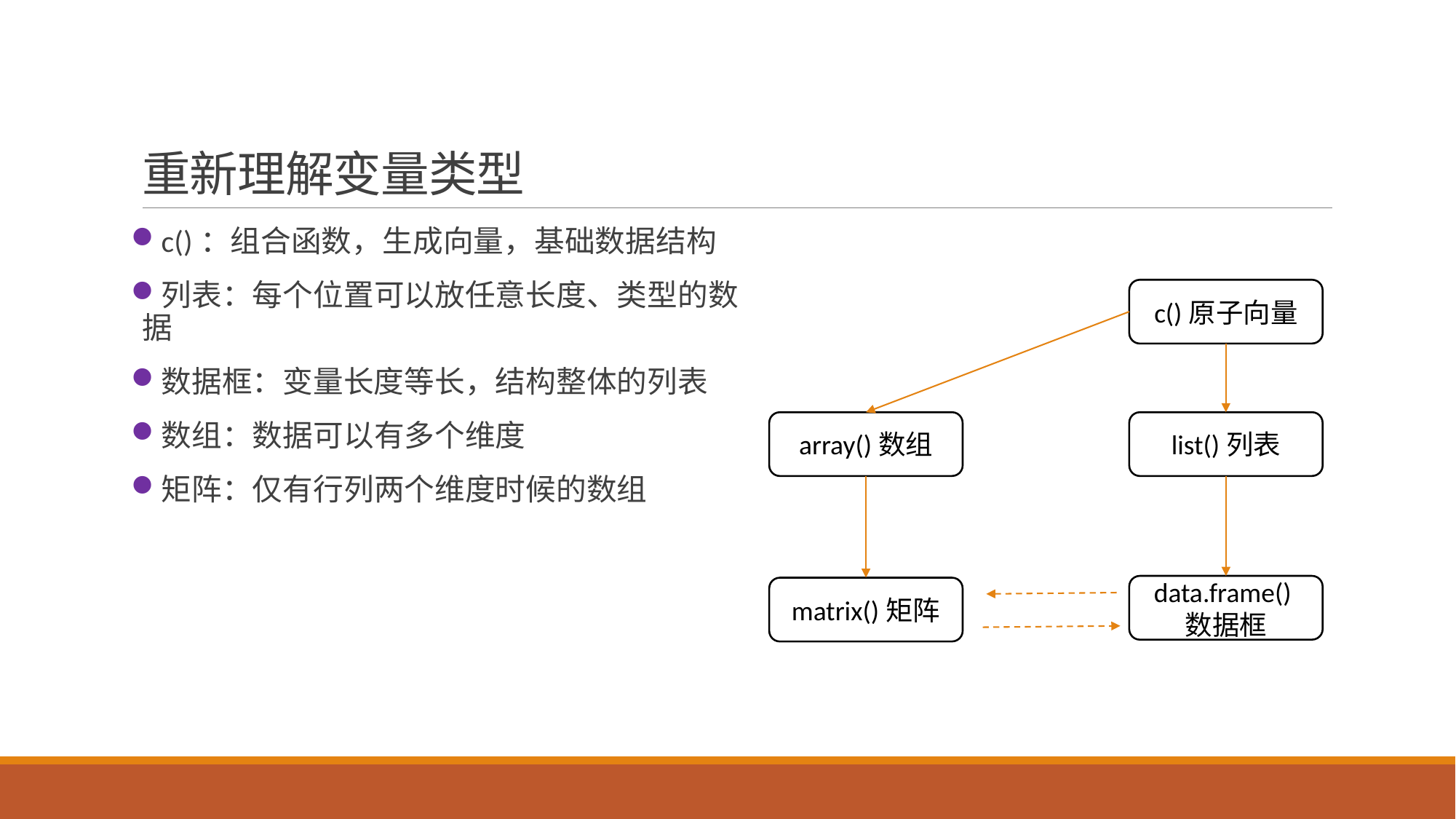

# 重新理解变量类型
c()：组合函数，生成向量，基础数据结构
列表：每个位置可以放任意长度、类型的数据
数据框：变量长度等长，结构整体的列表
数组：数据可以有多个维度
矩阵：仅有行列两个维度时候的数组

c()原子向量
array()数组
list()列表
data.frame()数据框
matrix()矩阵